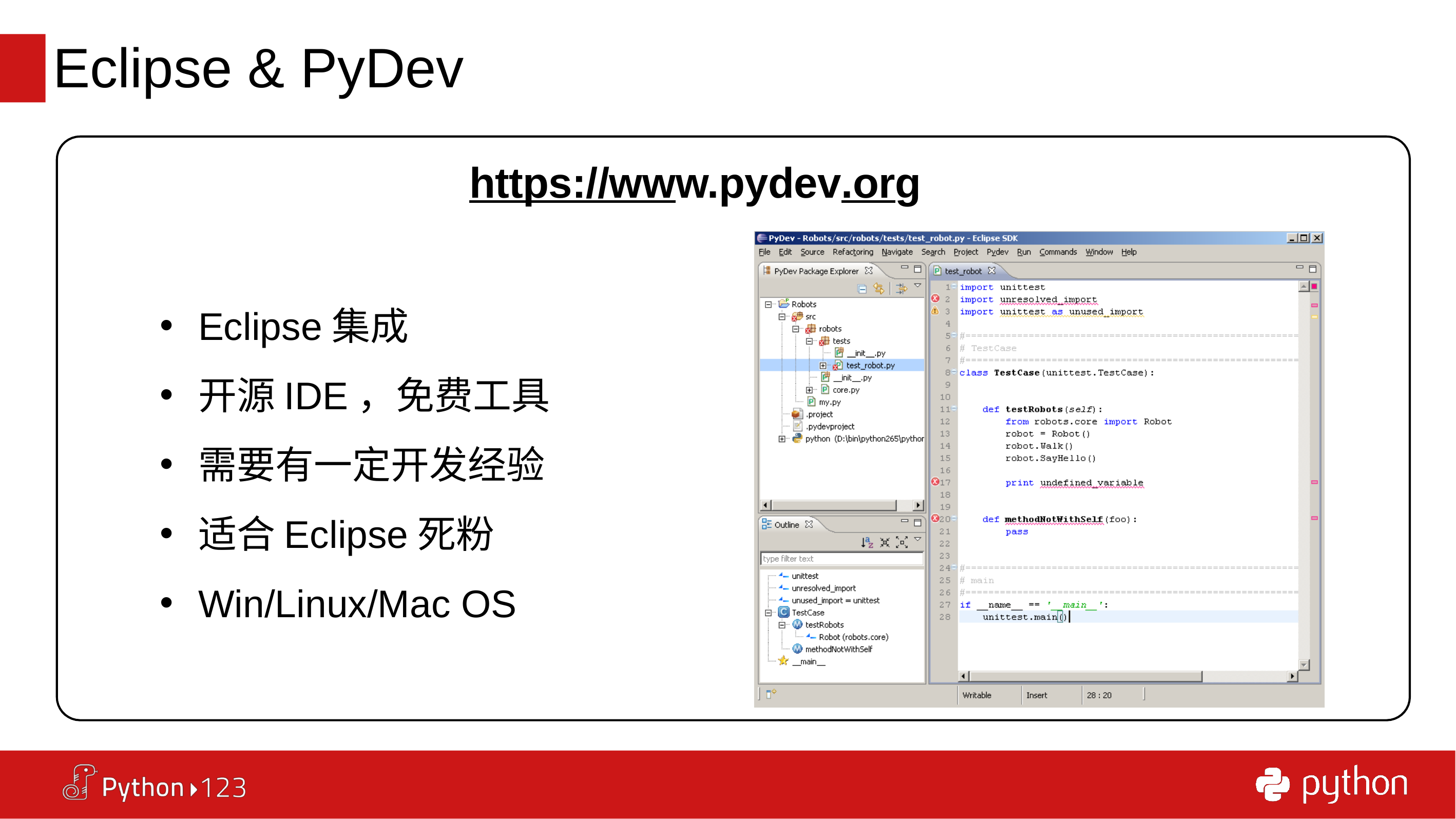

# Eclipse & PyDev

https://www.pydev.org

Eclipse集成
开源IDE，免费工具
需要有一定开发经验
适合Eclipse死粉
Win/Linux/Mac OS